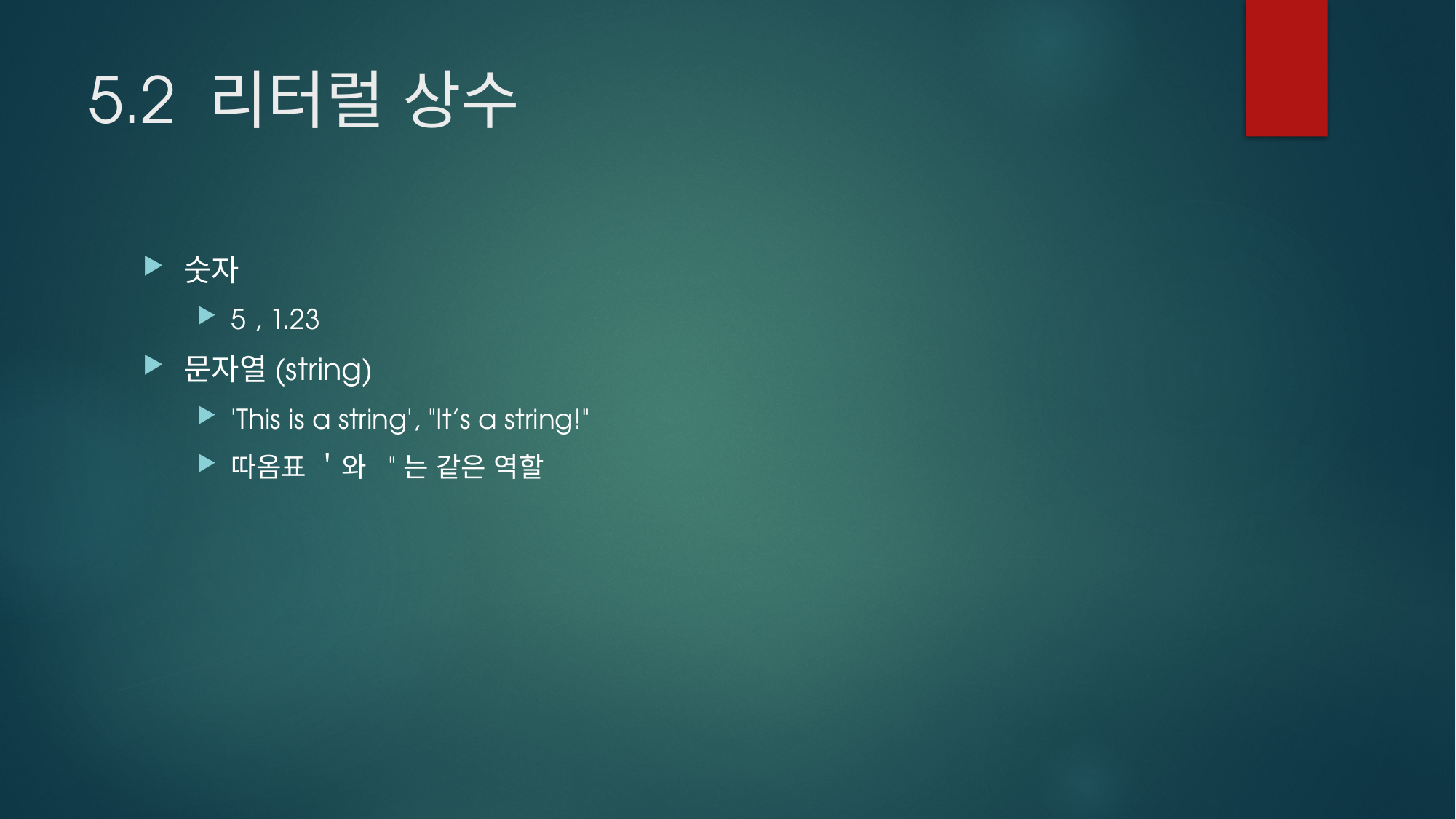

# 5.2 리터럴 상수
숫자
5 , 1.23
문자열(string)
'This is a string', "It’s a string!"
따옴표 ＇와  "는 같은 역할